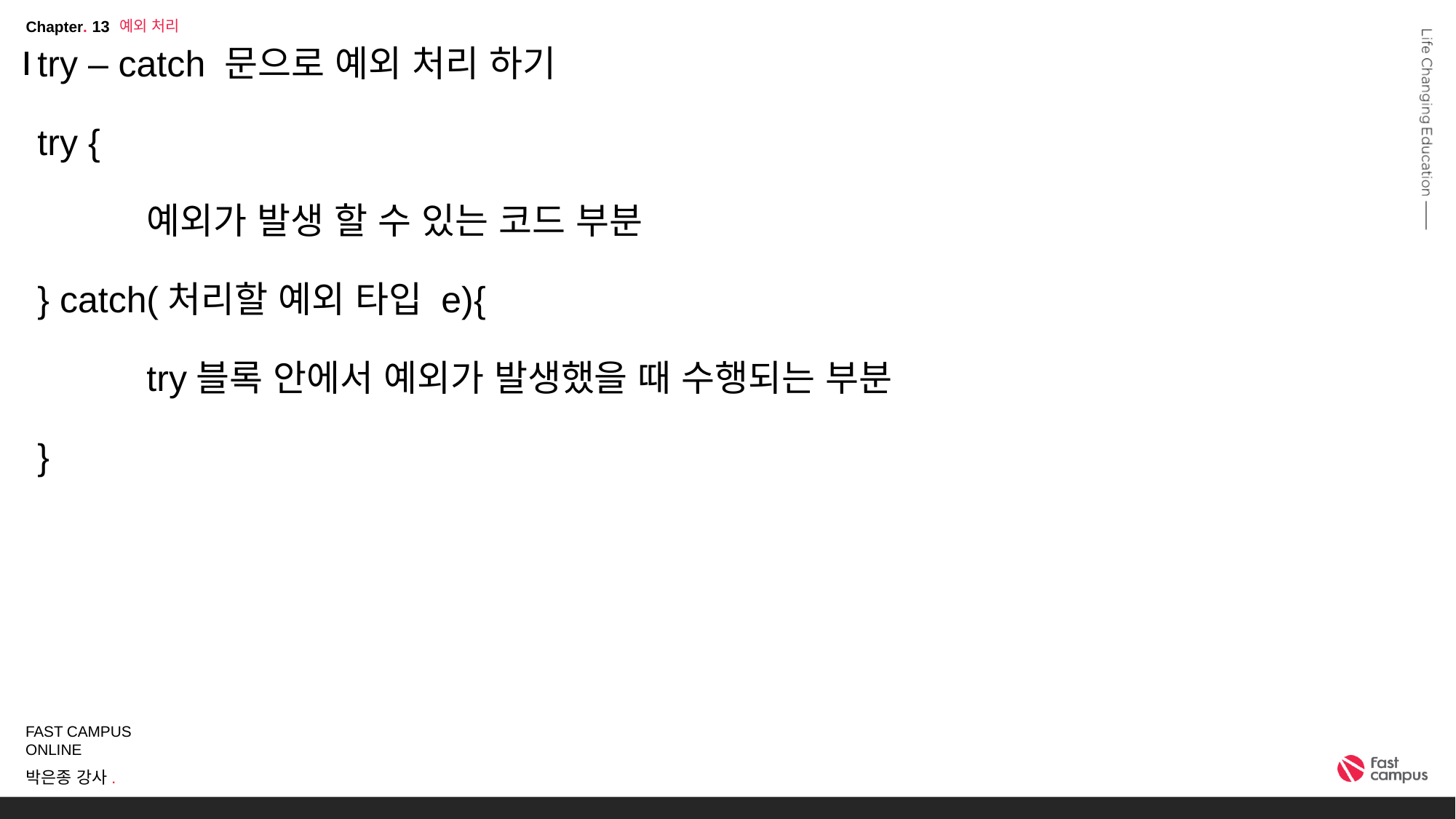

예외 처리
13
# try – catch 문으로 예외 처리 하기 try { 예외가 발생 할 수 있는 코드 부분 } catch(처리할 예외 타입 e){ try블록 안에서 예외가 발생했을 때 수행되는 부분 }